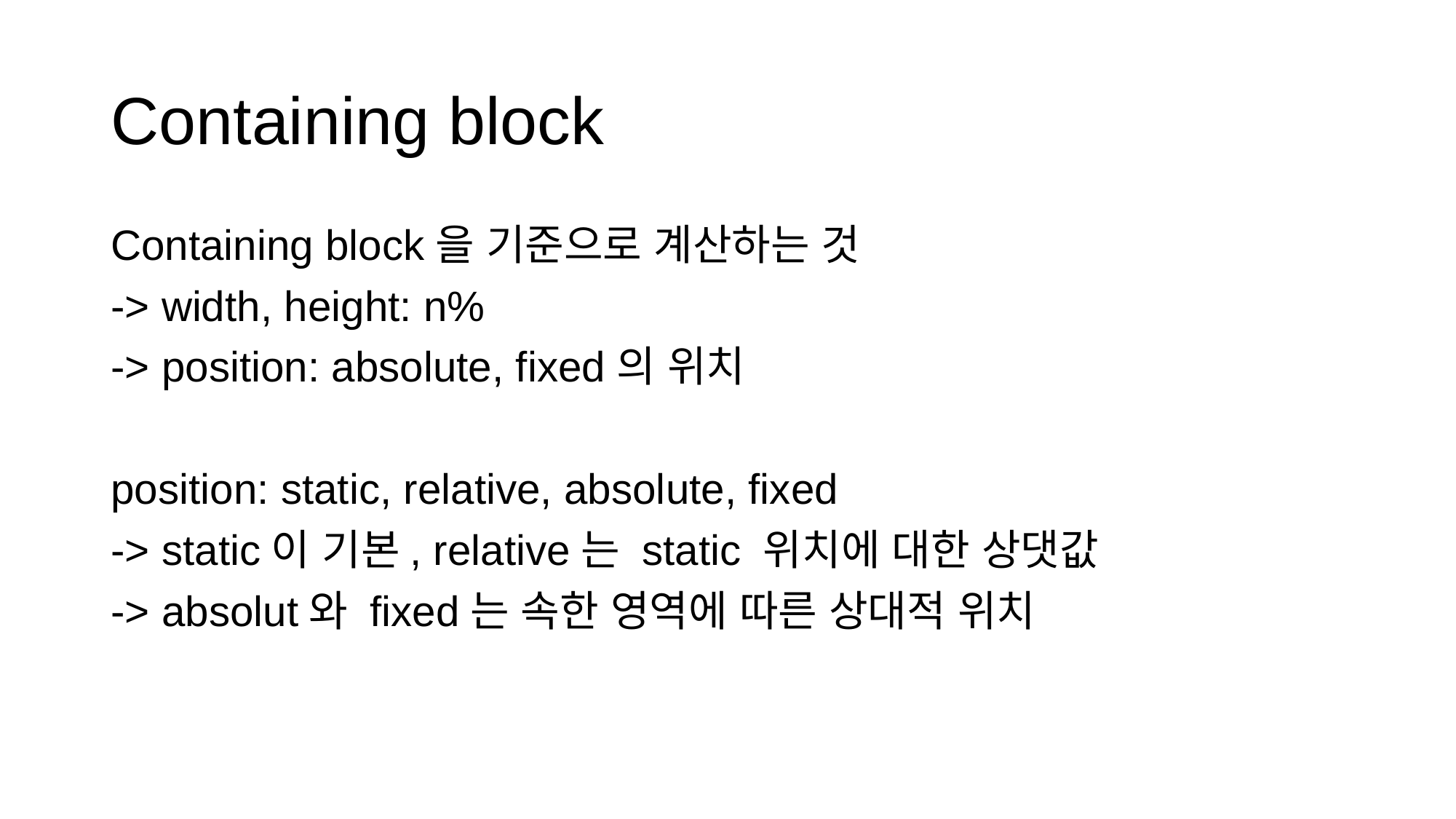

# Containing block
Containing block을 기준으로 계산하는 것
-> width, height: n%
-> position: absolute, fixed의 위치

position: static, relative, absolute, fixed
-> static이 기본, relative는 static 위치에 대한 상댓값
-> absolut와 fixed는 속한 영역에 따른 상대적 위치